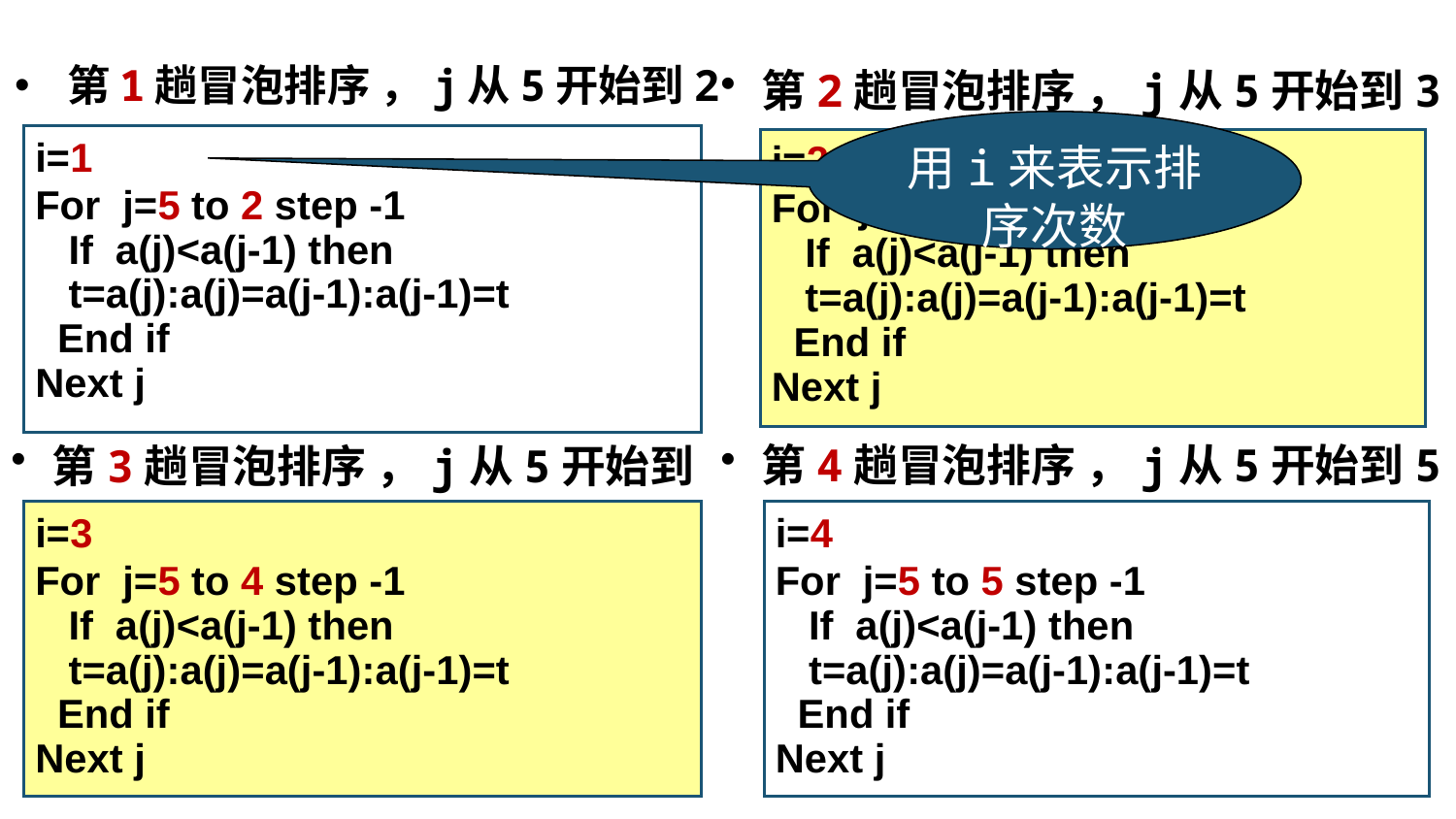

第1趟冒泡排序 ，j从5开始到2
第2趟冒泡排序 ，j从5开始到3
用i来表示排序次数
i=1
For  j=5 to 2 step -1
   If  a(j)<a(j-1) then
   t=a(j):a(j)=a(j-1):a(j-1)=t
  End if
Next j
i=2
For  j=5 to 3 step -1
   If  a(j)<a(j-1) then
   t=a(j):a(j)=a(j-1):a(j-1)=t
  End if
Next j
第4趟冒泡排序 ，j从5开始到5
第3趟冒泡排序 ，j从5开始到4
i=3
For  j=5 to 4 step -1
   If  a(j)<a(j-1) then
   t=a(j):a(j)=a(j-1):a(j-1)=t
  End if
Next j
i=4
For  j=5 to 5 step -1
   If  a(j)<a(j-1) then
   t=a(j):a(j)=a(j-1):a(j-1)=t
  End if
Next j